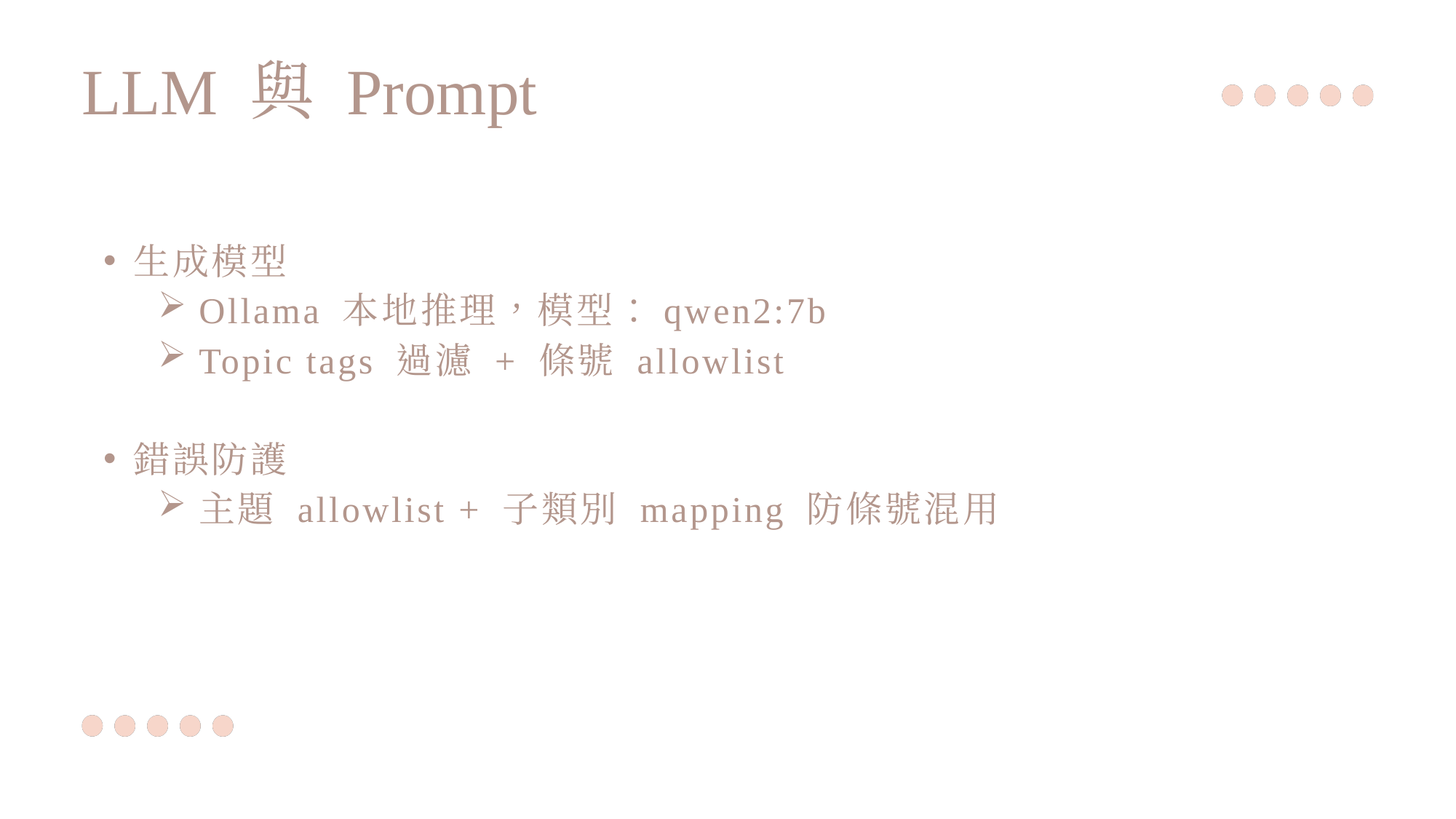

LLM 與 Prompt

生成模型
Ollama 本地推理，模型：qwen2:7b
Topic tags 過濾 + 條號 allowlist

錯誤防護
主題 allowlist + 子類別 mapping 防條號混用